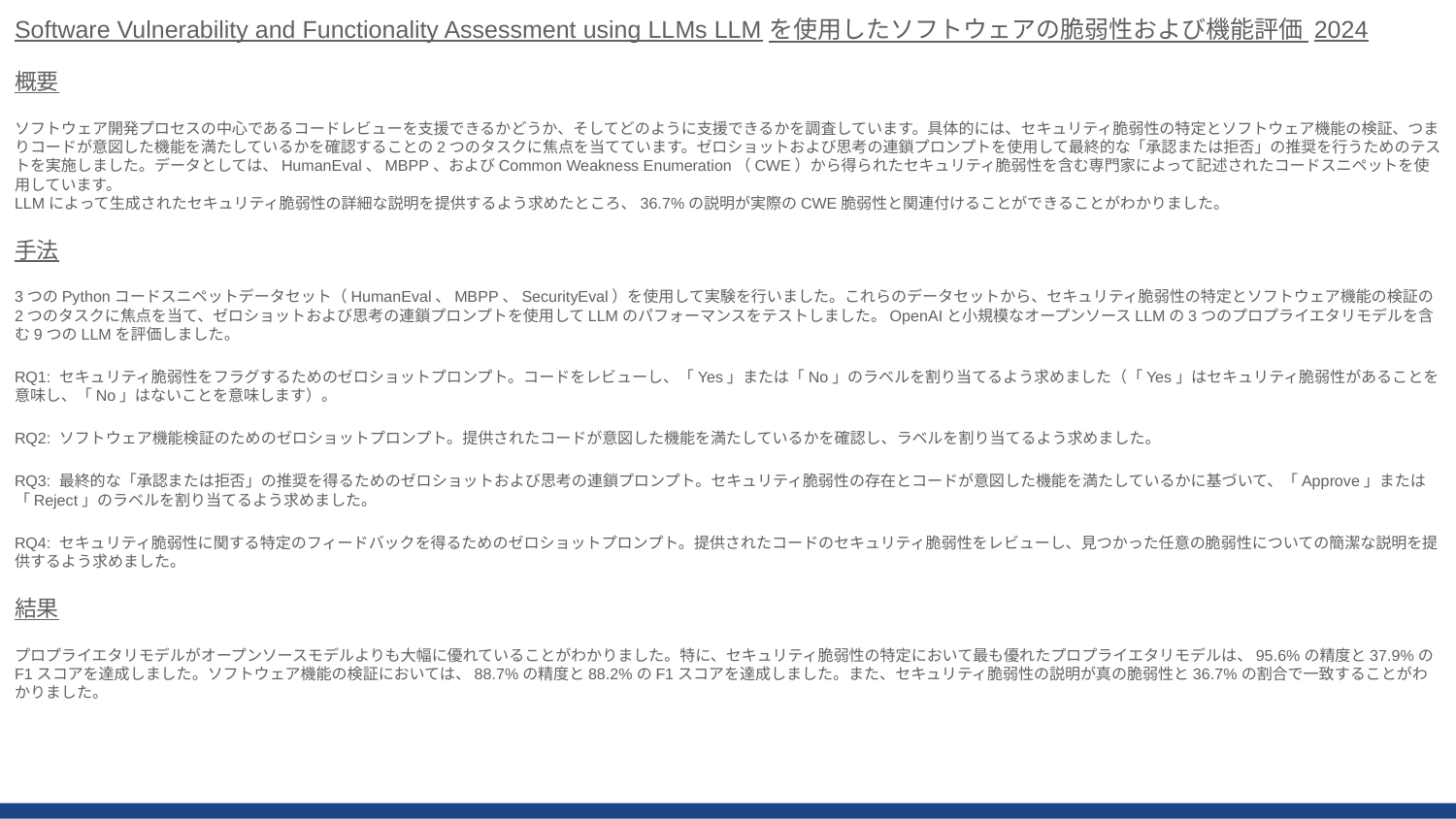

Software Vulnerability and Functionality Assessment using LLMs LLMを使用したソフトウェアの脆弱性および機能評価 2024
概要
ソフトウェア開発プロセスの中心であるコードレビューを支援できるかどうか、そしてどのように支援できるかを調査しています。具体的には、セキュリティ脆弱性の特定とソフトウェア機能の検証、つまりコードが意図した機能を満たしているかを確認することの2つのタスクに焦点を当てています。ゼロショットおよび思考の連鎖プロンプトを使用して最終的な「承認または拒否」の推奨を行うためのテストを実施しました。データとしては、HumanEval、MBPP、およびCommon Weakness Enumeration（CWE）から得られたセキュリティ脆弱性を含む専門家によって記述されたコードスニペットを使用しています。
LLMによって生成されたセキュリティ脆弱性の詳細な説明を提供するよう求めたところ、36.7%の説明が実際のCWE脆弱性と関連付けることができることがわかりました。
手法
3つのPythonコードスニペットデータセット（HumanEval、MBPP、SecurityEval）を使用して実験を行いました。これらのデータセットから、セキュリティ脆弱性の特定とソフトウェア機能の検証の2つのタスクに焦点を当て、ゼロショットおよび思考の連鎖プロンプトを使用してLLMのパフォーマンスをテストしました。OpenAIと小規模なオープンソースLLMの3つのプロプライエタリモデルを含む9つのLLMを評価しました。
RQ1: セキュリティ脆弱性をフラグするためのゼロショットプロンプト。コードをレビューし、「Yes」または「No」のラベルを割り当てるよう求めました（「Yes」はセキュリティ脆弱性があることを意味し、「No」はないことを意味します）​​。
RQ2: ソフトウェア機能検証のためのゼロショットプロンプト。提供されたコードが意図した機能を満たしているかを確認し、ラベルを割り当てるよう求めました​​。
RQ3: 最終的な「承認または拒否」の推奨を得るためのゼロショットおよび思考の連鎖プロンプト。セキュリティ脆弱性の存在とコードが意図した機能を満たしているかに基づいて、「Approve」または「Reject」のラベルを割り当てるよう求めました​​。
RQ4: セキュリティ脆弱性に関する特定のフィードバックを得るためのゼロショットプロンプト。提供されたコードのセキュリティ脆弱性をレビューし、見つかった任意の脆弱性についての簡潔な説明を提供するよう求めました​​。
結果
プロプライエタリモデルがオープンソースモデルよりも大幅に優れていることがわかりました。特に、セキュリティ脆弱性の特定において最も優れたプロプライエタリモデルは、95.6%の精度と37.9%のF1スコアを達成しました。ソフトウェア機能の検証においては、88.7%の精度と88.2%のF1スコアを達成しました。また、セキュリティ脆弱性の説明が真の脆弱性と36.7%の割合で一致することがわかりました。